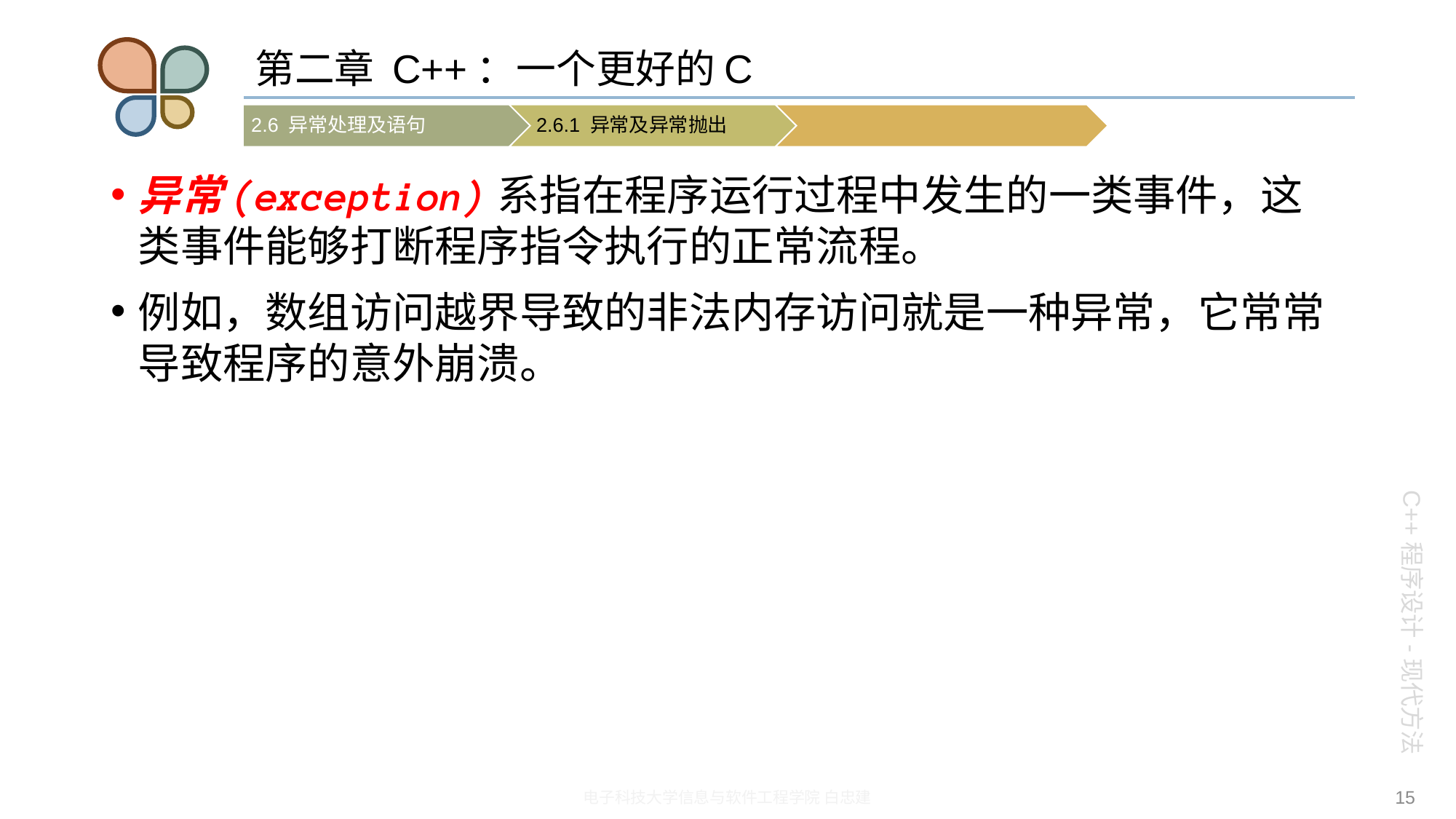

# 第二章 C++：一个更好的C
2.6 异常处理及语句
2.6.1 异常及异常抛出

异常(exception)系指在程序运行过程中发生的一类事件，这类事件能够打断程序指令执行的正常流程。
例如，数组访问越界导致的非法内存访问就是一种异常，它常常导致程序的意外崩溃。

15